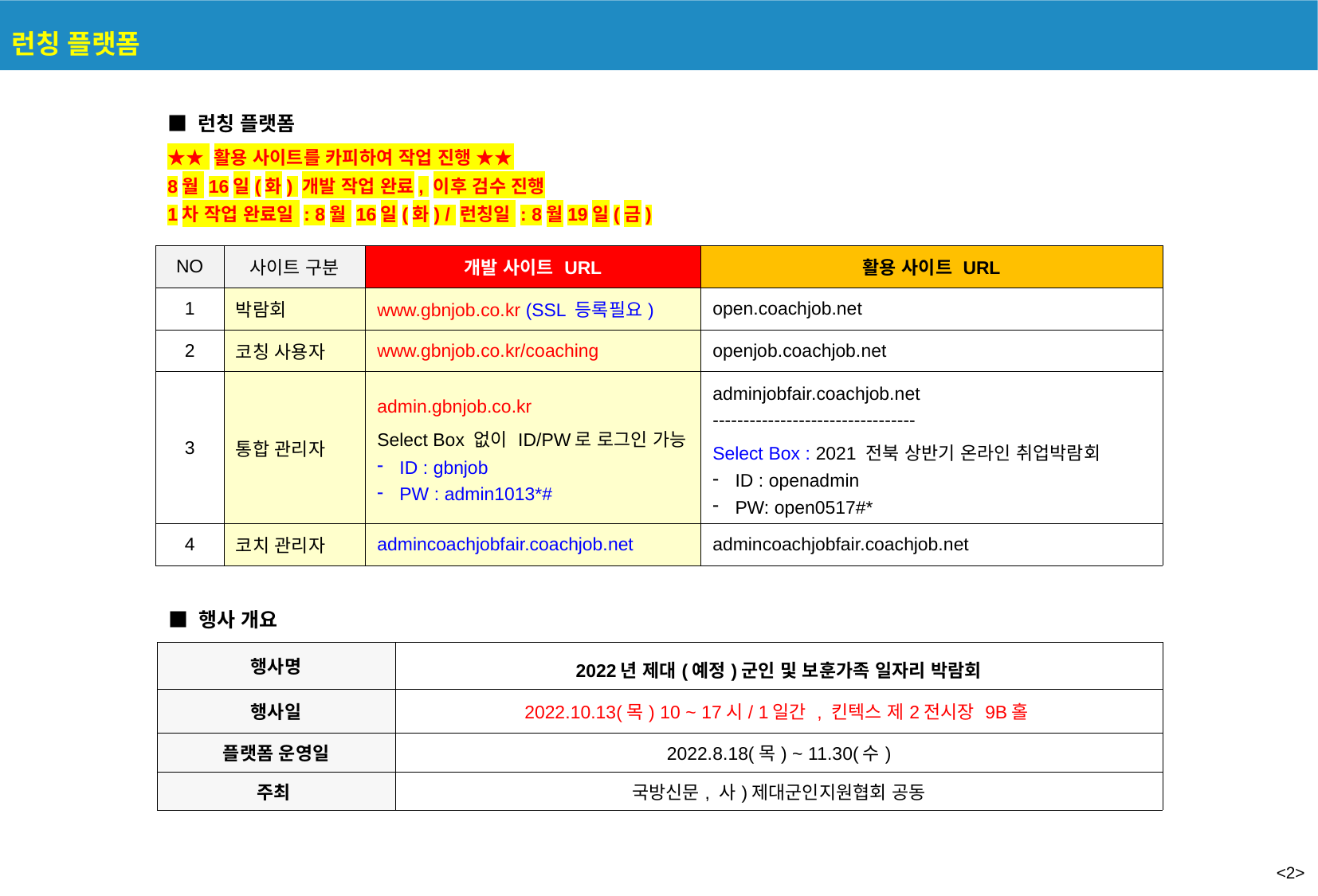

런칭 플랫폼
■ 런칭 플랫폼
★★ 활용 사이트를 카피하여 작업 진행 ★★
8월 16일(화) 개발 작업 완료, 이후 검수 진행
1차 작업 완료일 : 8월 16일(화) / 런칭일 : 8월19일(금)
| NO | 사이트 구분 | 개발 사이트 URL | 활용 사이트 URL |
| --- | --- | --- | --- |
| 1 | 박람회 | www.gbnjob.co.kr (SSL 등록필요) | open.coachjob.net |
| 2 | 코칭 사용자 | www.gbnjob.co.kr/coaching | openjob.coachjob.net |
| 3 | 통합 관리자 | admin.gbnjob.co.kr Select Box 없이 ID/PW로 로그인 가능 ID : gbnjob PW : admin1013\*# | adminjobfair.coachjob.net --------------------------------- Select Box : 2021 전북 상반기 온라인 취업박람회 ID : openadmin PW: open0517#\* |
| 4 | 코치 관리자 | admincoachjobfair.coachjob.net | admincoachjobfair.coachjob.net |
■ 행사 개요
| 행사명 | 2022년 제대(예정)군인 및 보훈가족 일자리 박람회 |
| --- | --- |
| 행사일 | 2022.10.13(목) 10 ~ 17시/ 1일간 , 킨텍스 제2전시장 9B홀 |
| 플랫폼 운영일 | 2022.8.18(목) ~ 11.30(수) |
| 주최 | 국방신문, 사)제대군인지원협회 공동 |